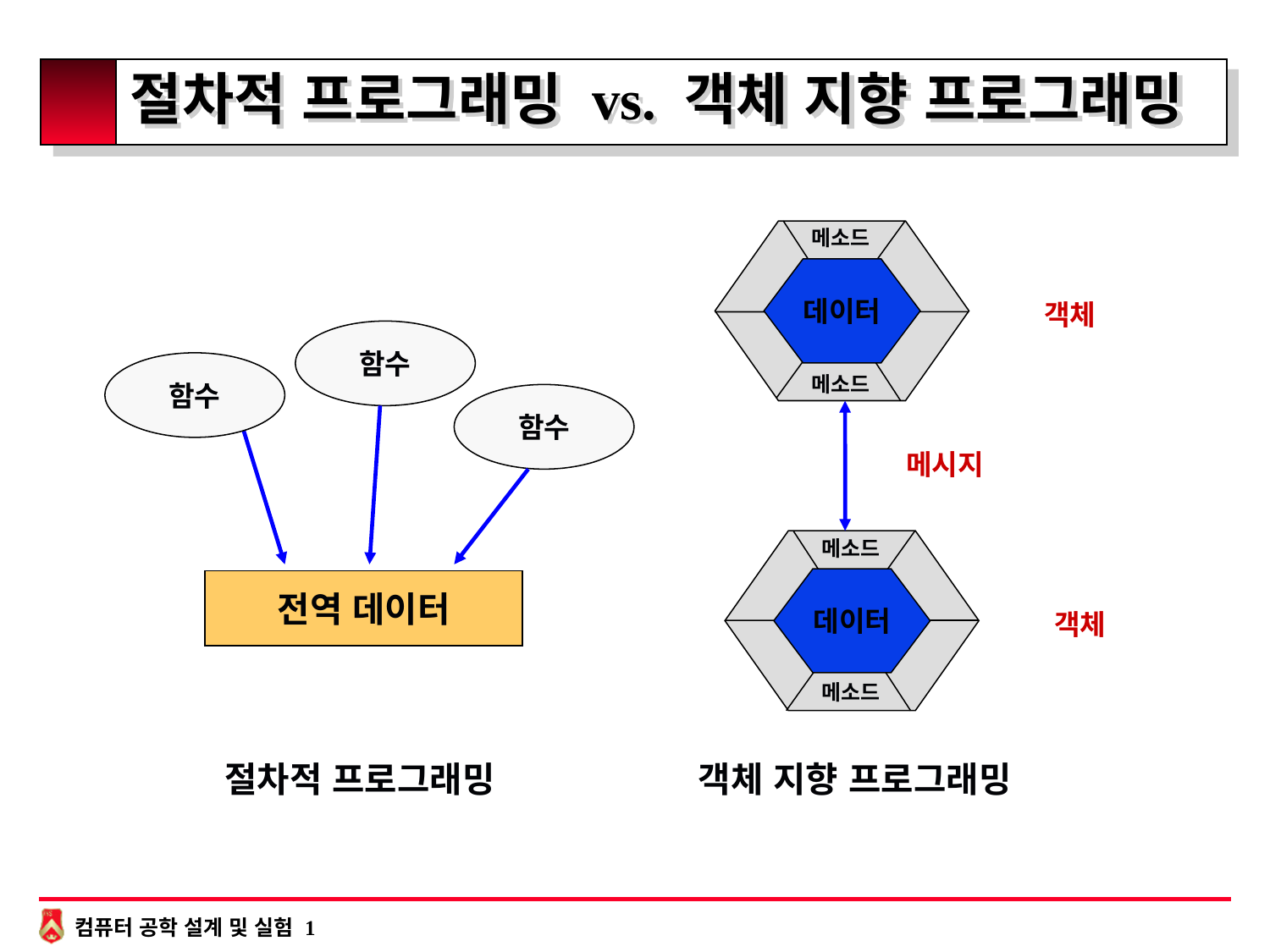

# 절차적 프로그래밍 vs. 객체 지향 프로그래밍
메소드

데이터
객체

함수
함수
메소드
함수

메시지

메소드

데이터
전역 데이터
객체

메소드
절차적 프로그래밍
객체 지향 프로그래밍